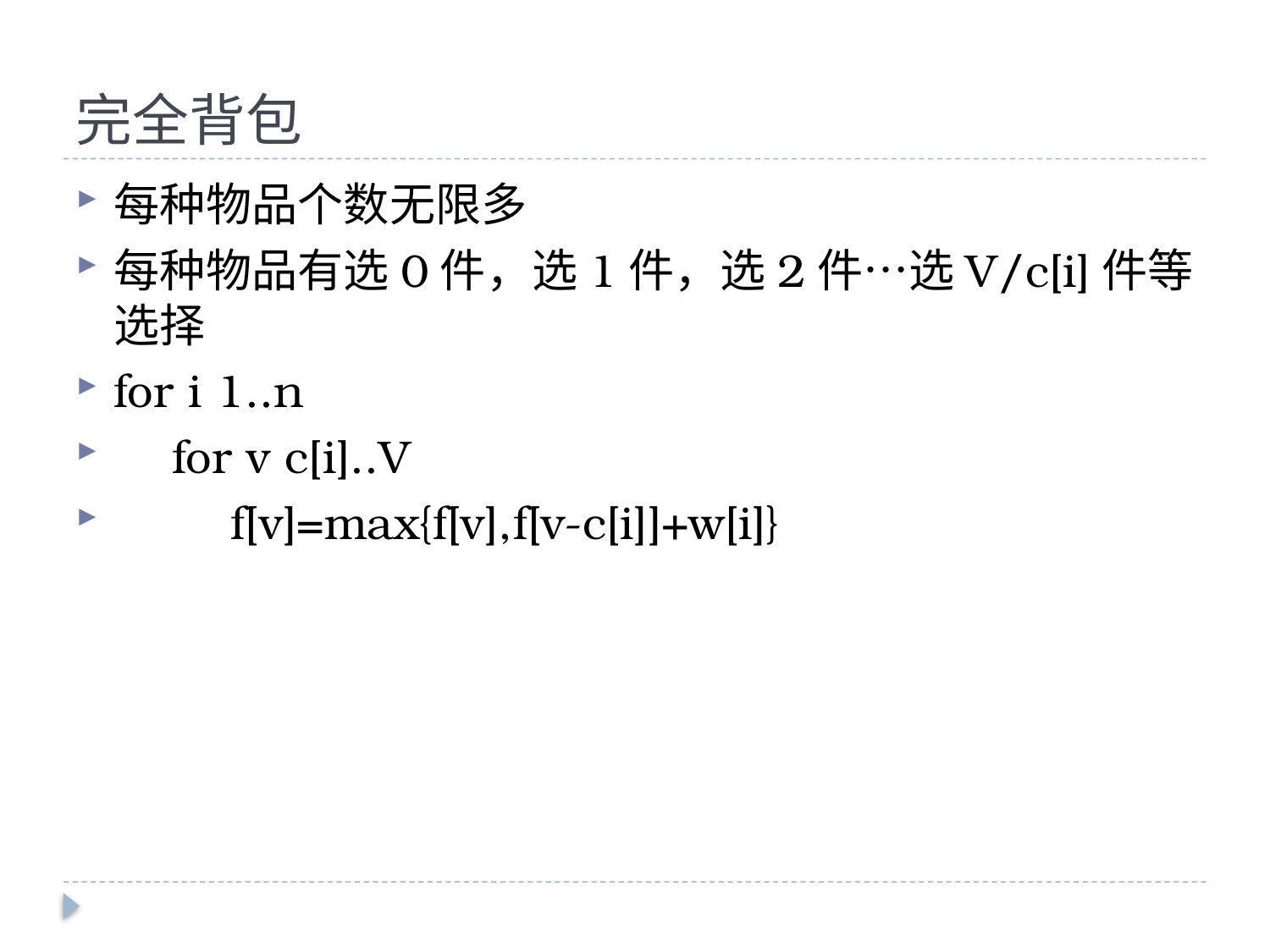

# 完全背包
每种物品个数无限多
每种物品有选0件，选1件，选2件…选V/c[i]件等选择
for i 1..n
    for v c[i]..V
        f[v]=max{f[v],f[v-c[i]]+w[i]}